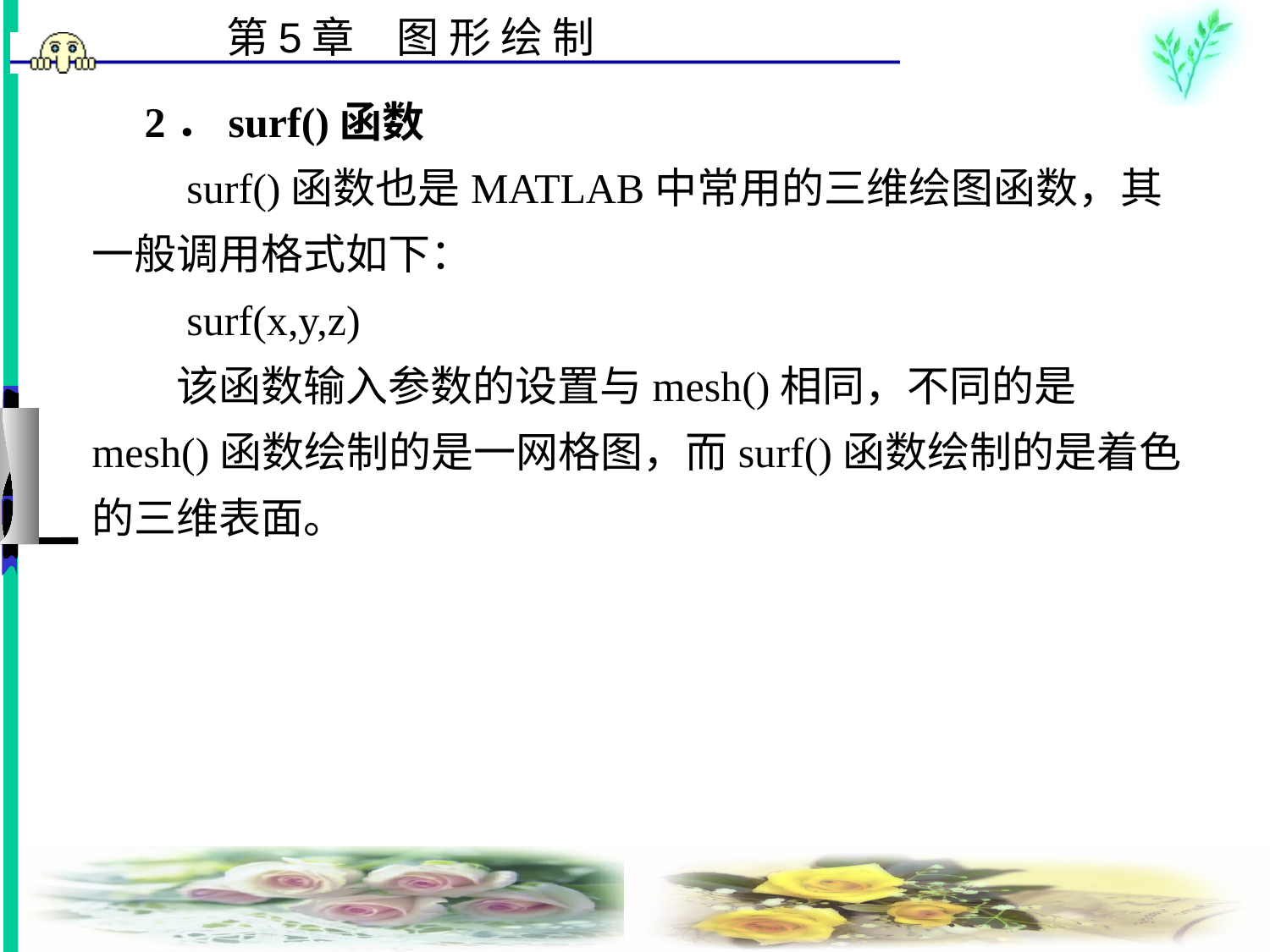

# 2．surf()函数 　　surf()函数也是MATLAB中常用的三维绘图函数，其一般调用格式如下： 　　surf(x,y,z) 　　该函数输入参数的设置与mesh()相同，不同的是mesh()函数绘制的是一网格图，而surf()函数绘制的是着色的三维表面。